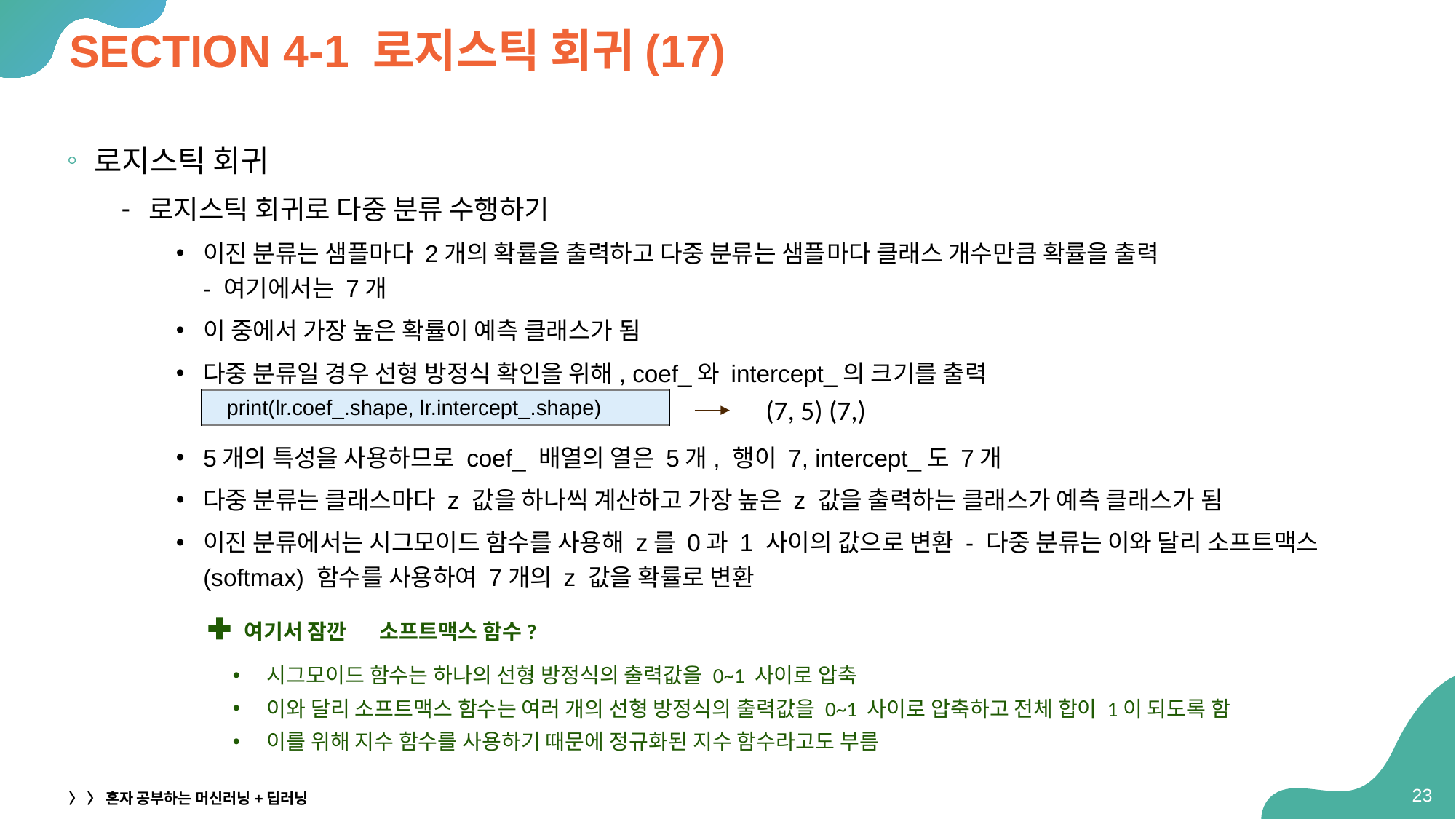

# SECTION 4-1 로지스틱 회귀(17)
로지스틱 회귀
로지스틱 회귀로 다중 분류 수행하기
이진 분류는 샘플마다 2개의 확률을 출력하고 다중 분류는 샘플마다 클래스 개수만큼 확률을 출력
- 여기에서는 7개
이 중에서 가장 높은 확률이 예측 클래스가 됨
다중 분류일 경우 선형 방정식 확인을 위해, coef_와 intercept_의 크기를 출력

5개의 특성을 사용하므로 coef_ 배열의 열은 5개, 행이 7, intercept_도 7개
다중 분류는 클래스마다 z 값을 하나씩 계산하고 가장 높은 z 값을 출력하는 클래스가 예측 클래스가 됨
이진 분류에서는 시그모이드 함수를 사용해 z를 0과 1 사이의 값으로 변환 - 다중 분류는 이와 달리 소프트맥스(softmax) 함수를 사용하여 7개의 z 값을 확률로 변환
(7, 5) (7,)
| print(lr.coef\_.shape, lr.intercept\_.shape) |
| --- |
                              소프트맥스 함수?

시그모이드 함수는 하나의 선형 방정식의 출력값을 0~1 사이로 압축
이와 달리 소프트맥스 함수는 여러 개의 선형 방정식의 출력값을 0~1 사이로 압축하고 전체 합이 1이 되도록 함
이를 위해 지수 함수를 사용하기 때문에 정규화된 지수 함수라고도 부름
여기서 잠깐

23
〉 〉 혼자 공부하는 머신러닝+딥러닝